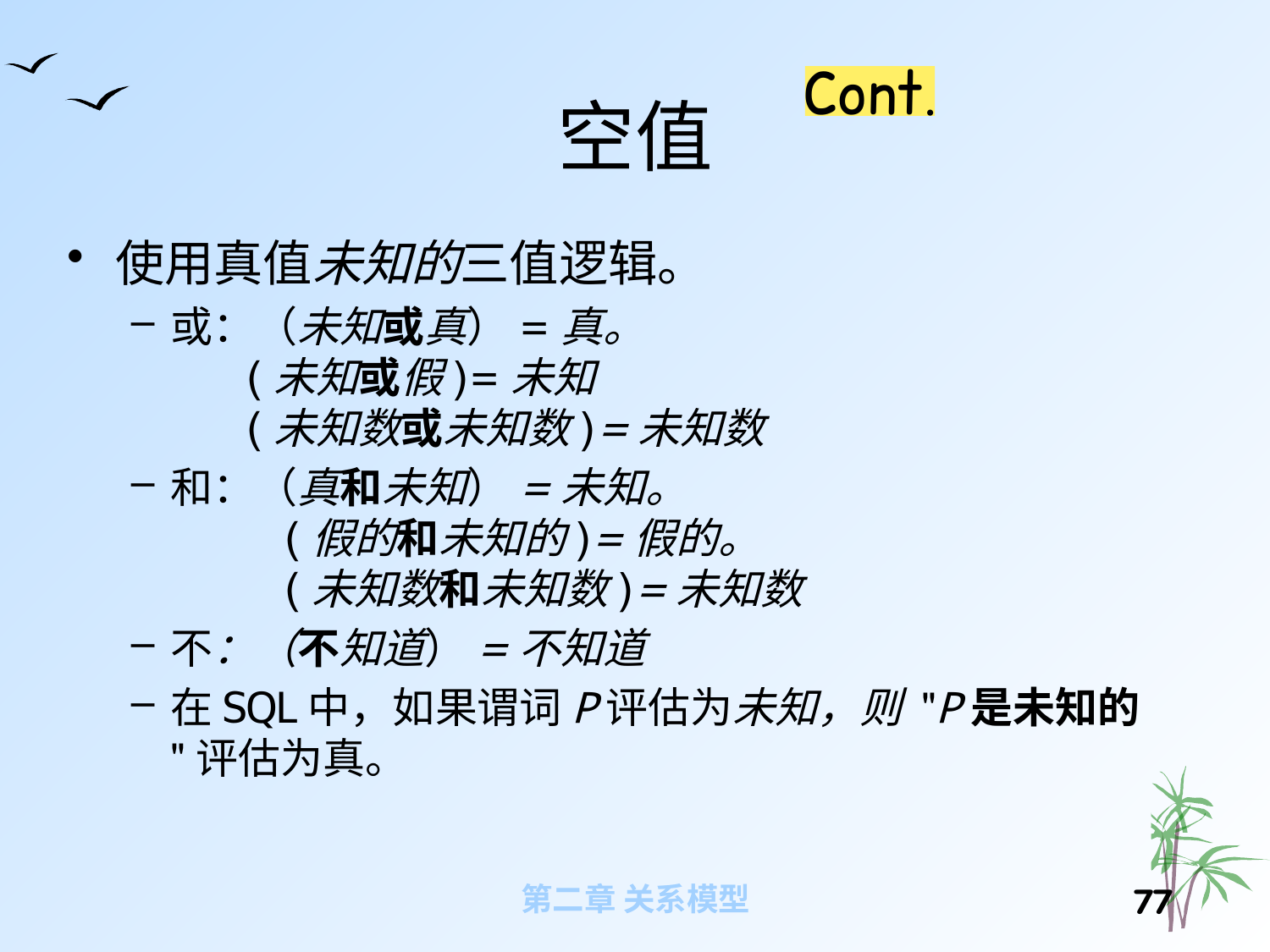

# 空值
Cont.
使用真值未知的三值逻辑。
或：（未知或真）=真。
       (未知或假)=未知
       (未知数或未知数)=未知数
和：（真和未知）=未知。
           (假的和未知的)=假的。
           (未知数和未知数)=未知数
不：（不知道）=不知道
在SQL中，如果谓词P评估为未知，则 "P是未知的 "评估为真。
第二章 关系模型
77